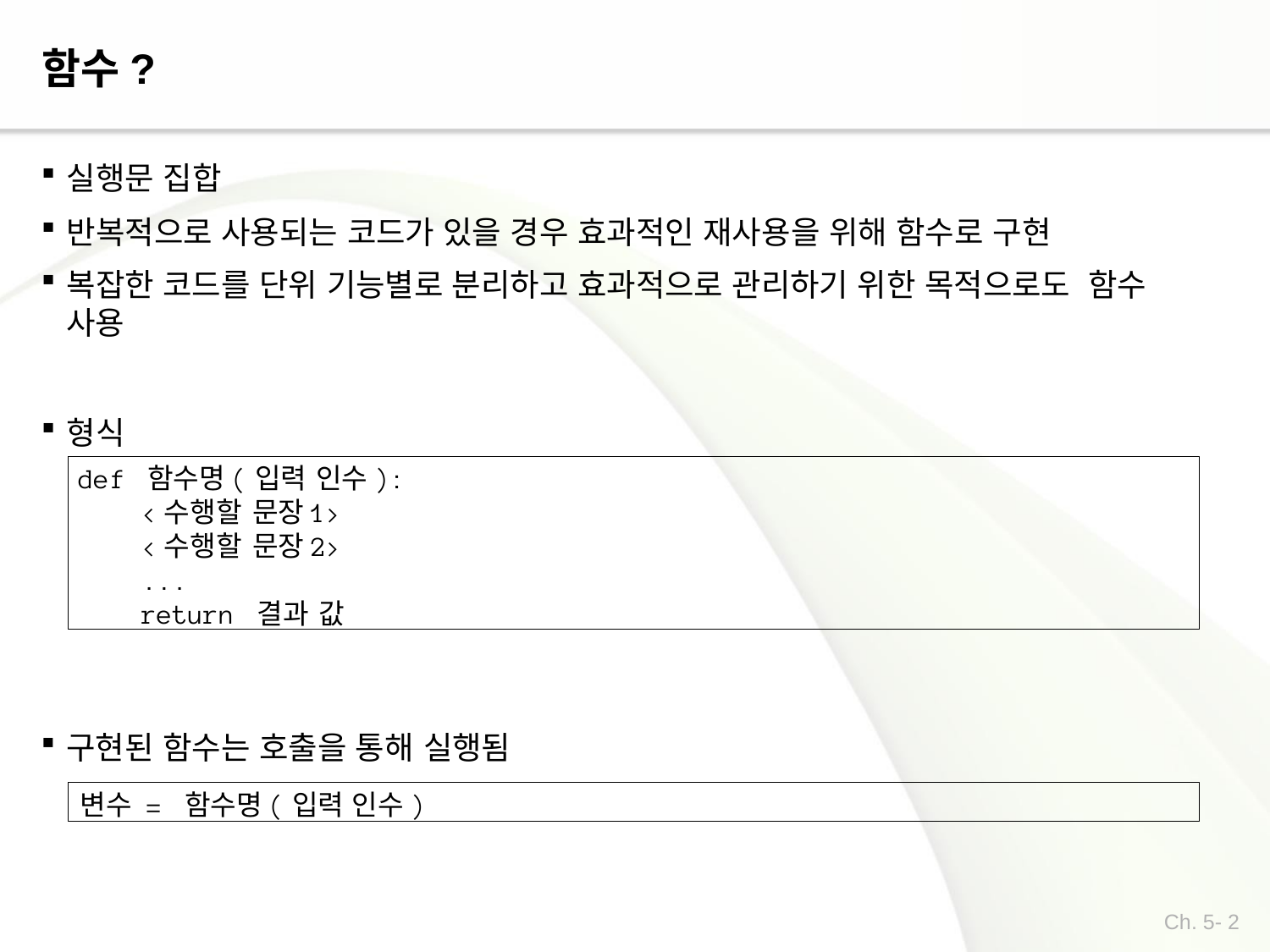

함수?

실행문 집합
반복적으로 사용되는 코드가 있을 경우 효과적인 재사용을 위해 함수로 구현
복잡한 코드를 단위 기능별로 분리하고 효과적으로 관리하기 위한 목적으로도  함수 사용

형식
def 함수명(입력 인수):
<수행할 문장1>
<수행할 문장2>
...
return 결과 값
구현된 함수는 호출을 통해 실행됨
변수 = 함수명(입력 인수)
Ch. 5- 2